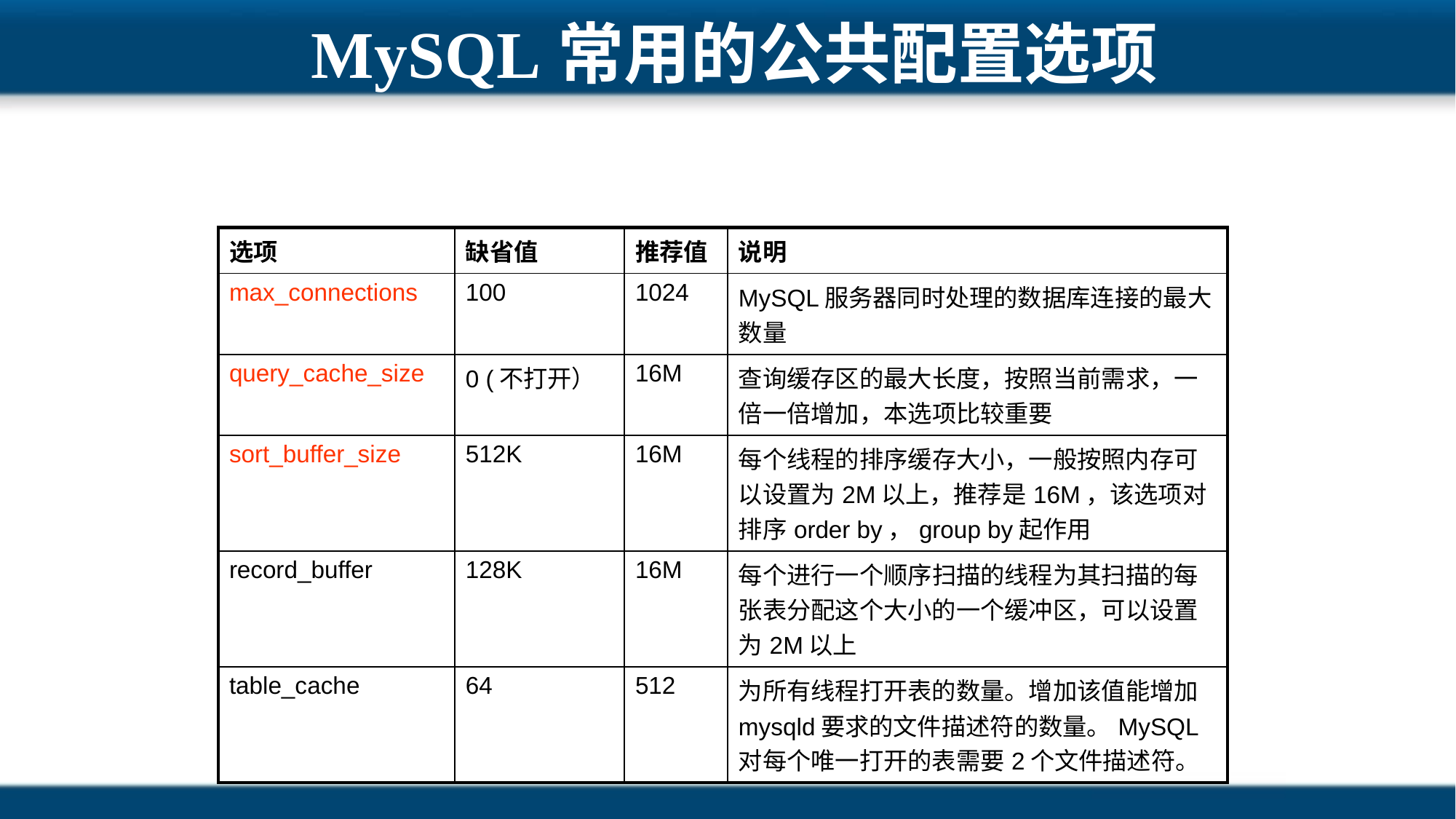

# MySQL常用的公共配置选项

| 选项 | 缺省值 | 推荐值 | 说明 |
| --- | --- | --- | --- |
| max\_connections | 100 | 1024 | MySQL服务器同时处理的数据库连接的最大数量 |
| query\_cache\_size | 0 (不打开） | 16M | 查询缓存区的最大长度，按照当前需求，一倍一倍增加，本选项比较重要 |
| sort\_buffer\_size | 512K | 16M | 每个线程的排序缓存大小，一般按照内存可以设置为2M以上，推荐是16M，该选项对排序order by，group by起作用 |
| record\_buffer | 128K | 16M | 每个进行一个顺序扫描的线程为其扫描的每张表分配这个大小的一个缓冲区，可以设置为2M以上 |
| table\_cache | 64 | 512 | 为所有线程打开表的数量。增加该值能增加mysqld要求的文件描述符的数量。MySQL对每个唯一打开的表需要2个文件描述符。 |